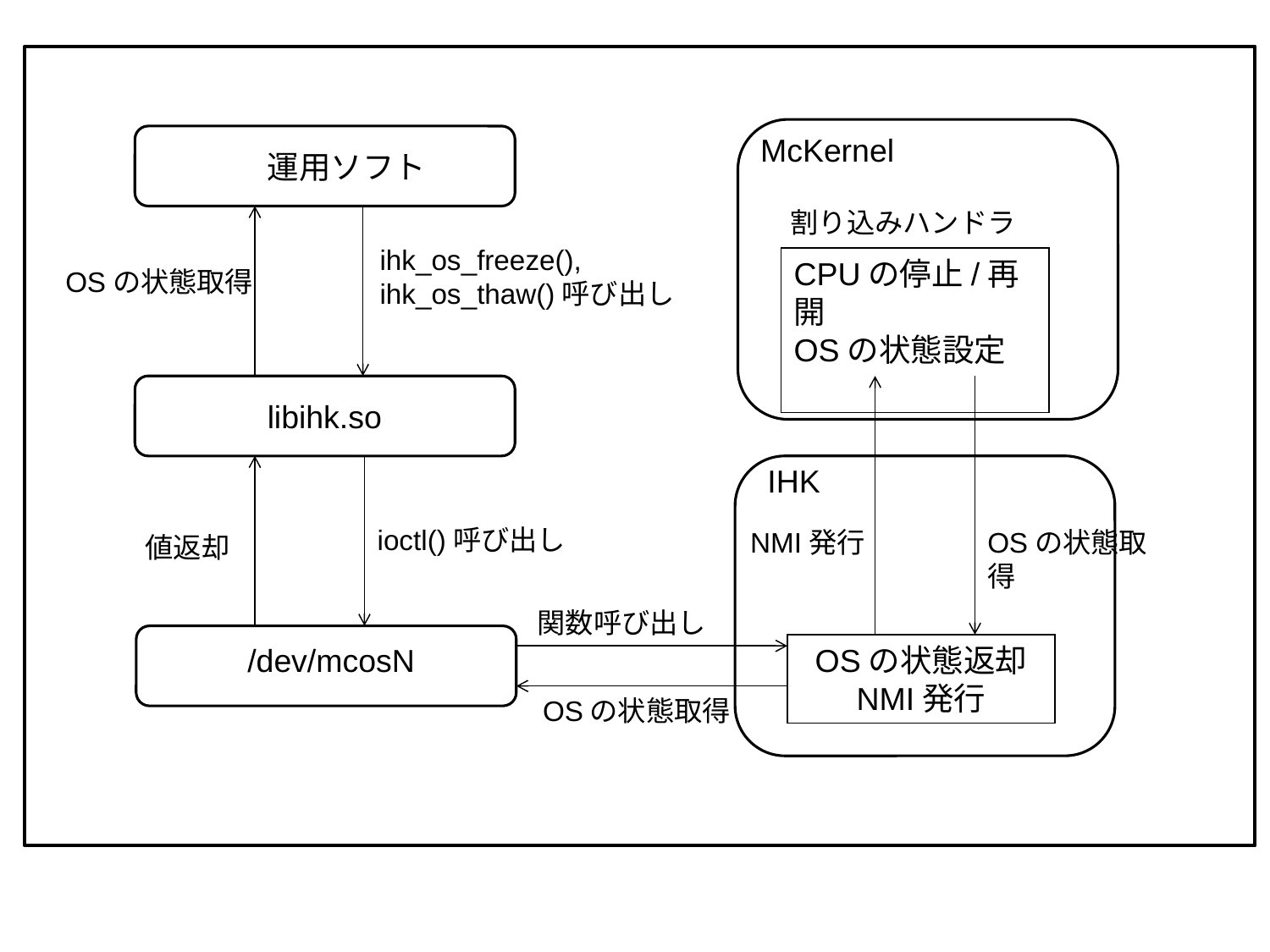

McKernel

運用ソフト
割り込みハンドラ
ihk_os_freeze(),
ihk_os_thaw()呼び出し
CPUの停止/再開
OSの状態設定

OSの状態取得

libihk.so
IHK

ioctl()呼び出し
OSの状態取得
NMI発行
値返却
関数呼び出し

/dev/mcosN
OSの状態返却
NMI発行
OSの状態取得